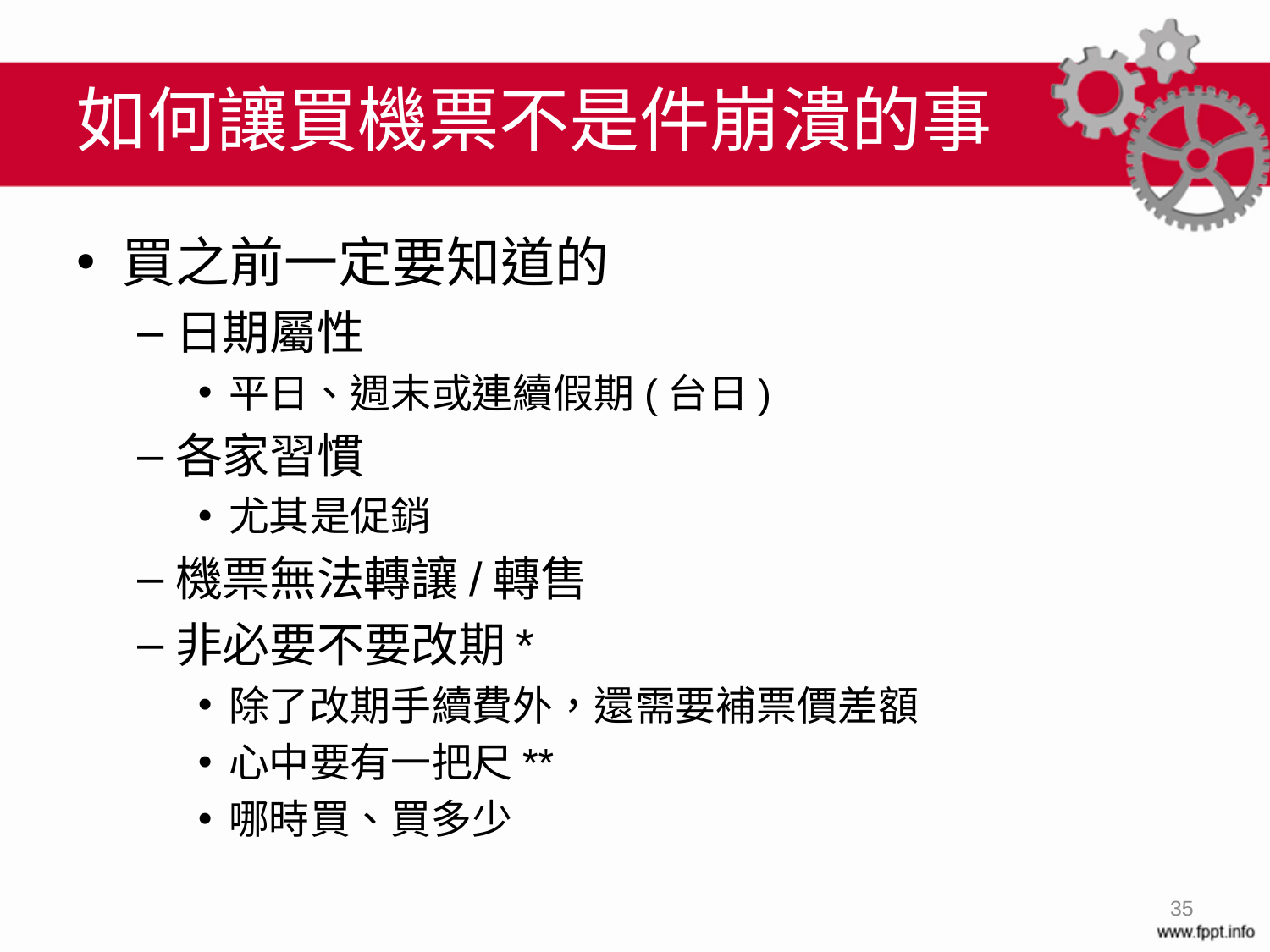

# 如何讓買機票不是件崩潰的事
買之前一定要知道的
日期屬性
平日、週末或連續假期(台日)
各家習慣
尤其是促銷
機票無法轉讓/轉售
非必要不要改期*
除了改期手續費外，還需要補票價差額
心中要有一把尺**
哪時買、買多少

35